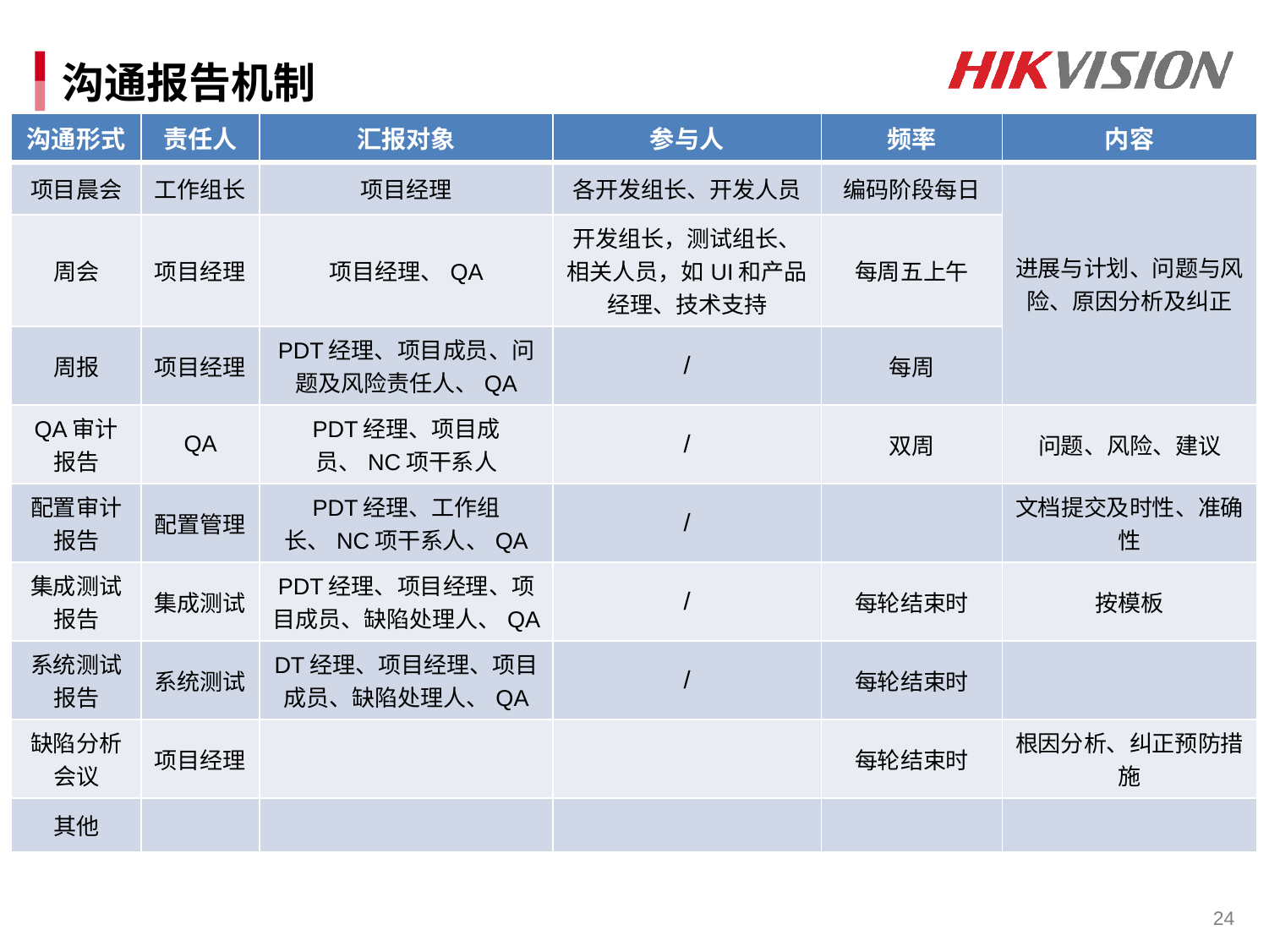

# 沟通报告机制
| 沟通形式 | 责任人 | 汇报对象 | 参与人 | 频率 | 内容 |
| --- | --- | --- | --- | --- | --- |
| 项目晨会 | 工作组长 | 项目经理 | 各开发组长、开发人员 | 编码阶段每日 | 进展与计划、问题与风险、原因分析及纠正 |
| 周会 | 项目经理 | 项目经理、QA | 开发组长，测试组长、相关人员，如UI和产品经理、技术支持 | 每周五上午 |  |
| 周报 | 项目经理 | PDT经理、项目成员、问题及风险责任人、QA | / | 每周 |  |
| QA审计报告 | QA | PDT经理、项目成员、NC项干系人 | / | 双周 | 问题、风险、建议 |
| 配置审计报告 | 配置管理 | PDT经理、工作组长、NC项干系人、QA | / |  | 文档提交及时性、准确性 |
| 集成测试报告 | 集成测试 | PDT经理、项目经理、项目成员、缺陷处理人、QA | / | 每轮结束时 | 按模板 |
| 系统测试报告 | 系统测试 | DT经理、项目经理、项目成员、缺陷处理人、QA | / | 每轮结束时 |  |
| 缺陷分析会议 | 项目经理 |  |  | 每轮结束时 | 根因分析、纠正预防措施 |
| 其他 |  |  |  |  |  |